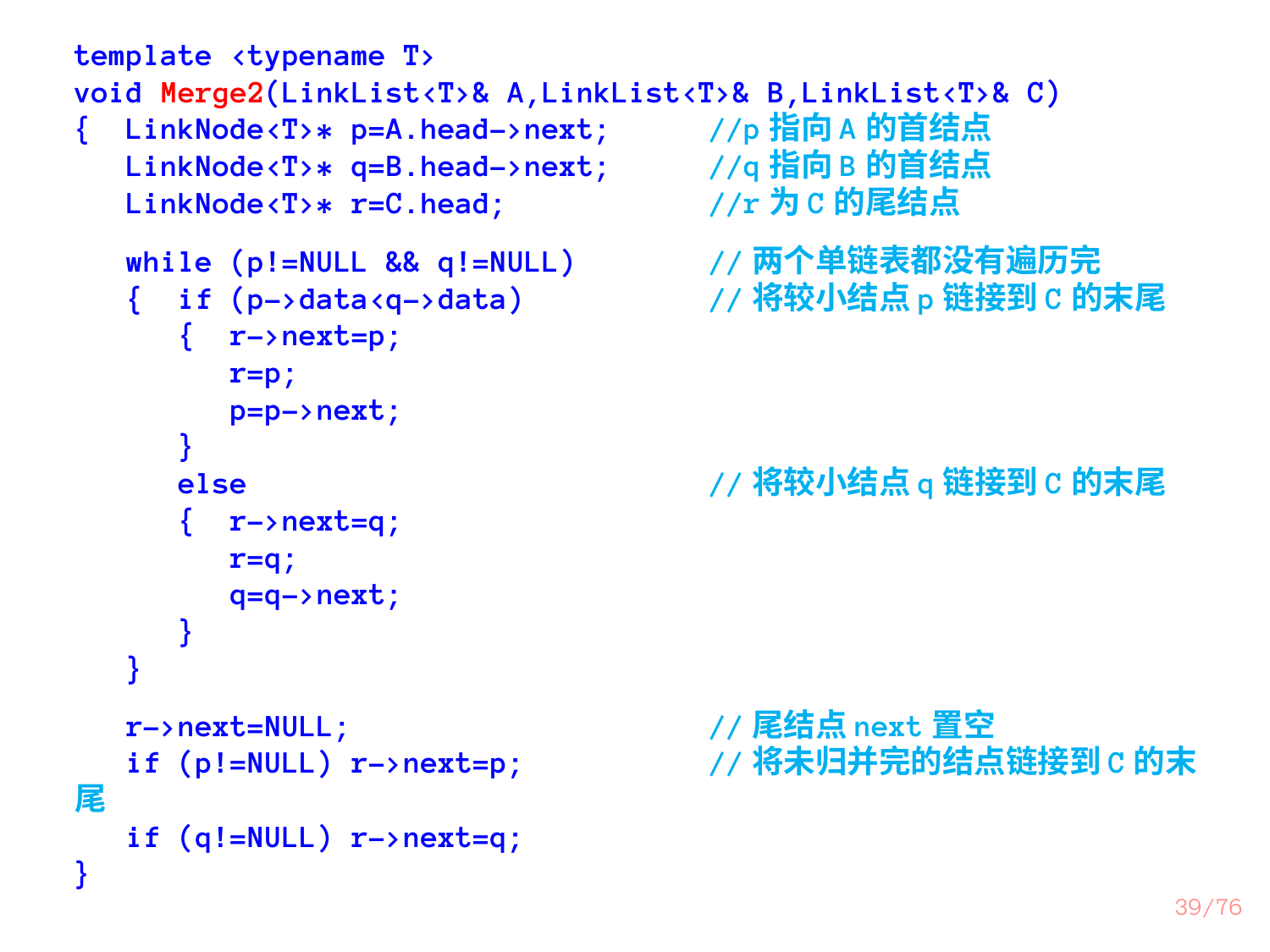

template <typename T>
void Merge2(LinkList<T>& A,LinkList<T>& B,LinkList<T>& C)
{  LinkNode<T>* p=A.head->next;	//p指向A的首结点
   LinkNode<T>* q=B.head->next;	//q指向B的首结点
   LinkNode<T>* r=C.head;		//r为C的尾结点
   while (p!=NULL && q!=NULL)		//两个单链表都没有遍历完
   {  if (p->data<q->data)		//将较小结点p链接到C的末尾
      {  r->next=p;
         r=p;
         p=p->next;
      }
      else				//将较小结点q链接到C的末尾
      {  r->next=q;
         r=q;
         q=q->next;
      }
   }
   r->next=NULL;			//尾结点next置空
   if (p!=NULL) r->next=p;		//将未归并完的结点链接到C的末尾
   if (q!=NULL) r->next=q;
}
39/76